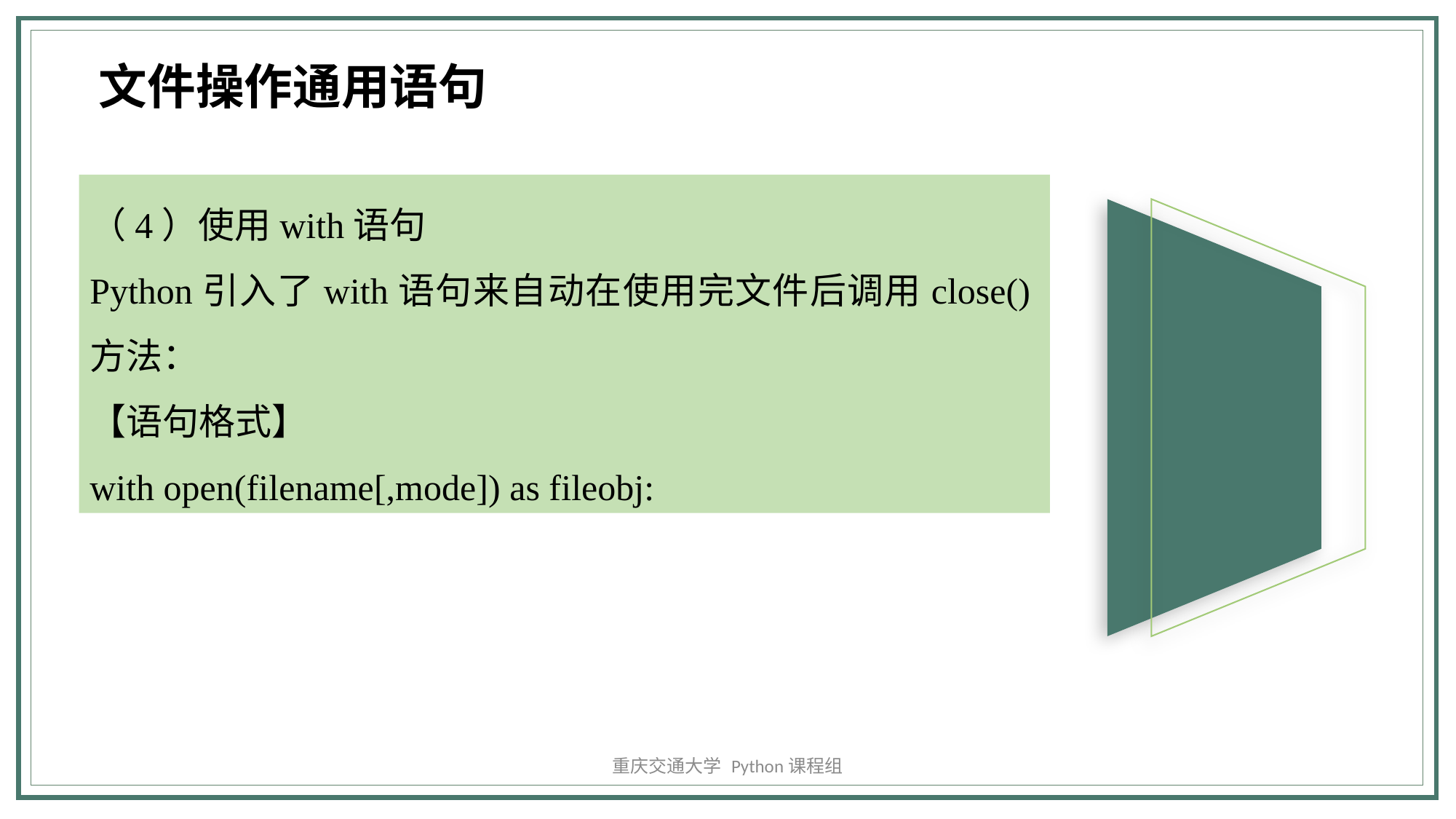

文件操作通用语句
（4）使用with语句
Python引入了with语句来自动在使用完文件后调用close()方法：
【语句格式】
with open(filename[,mode]) as fileobj:

添加标题
重庆交通大学 Python课程组